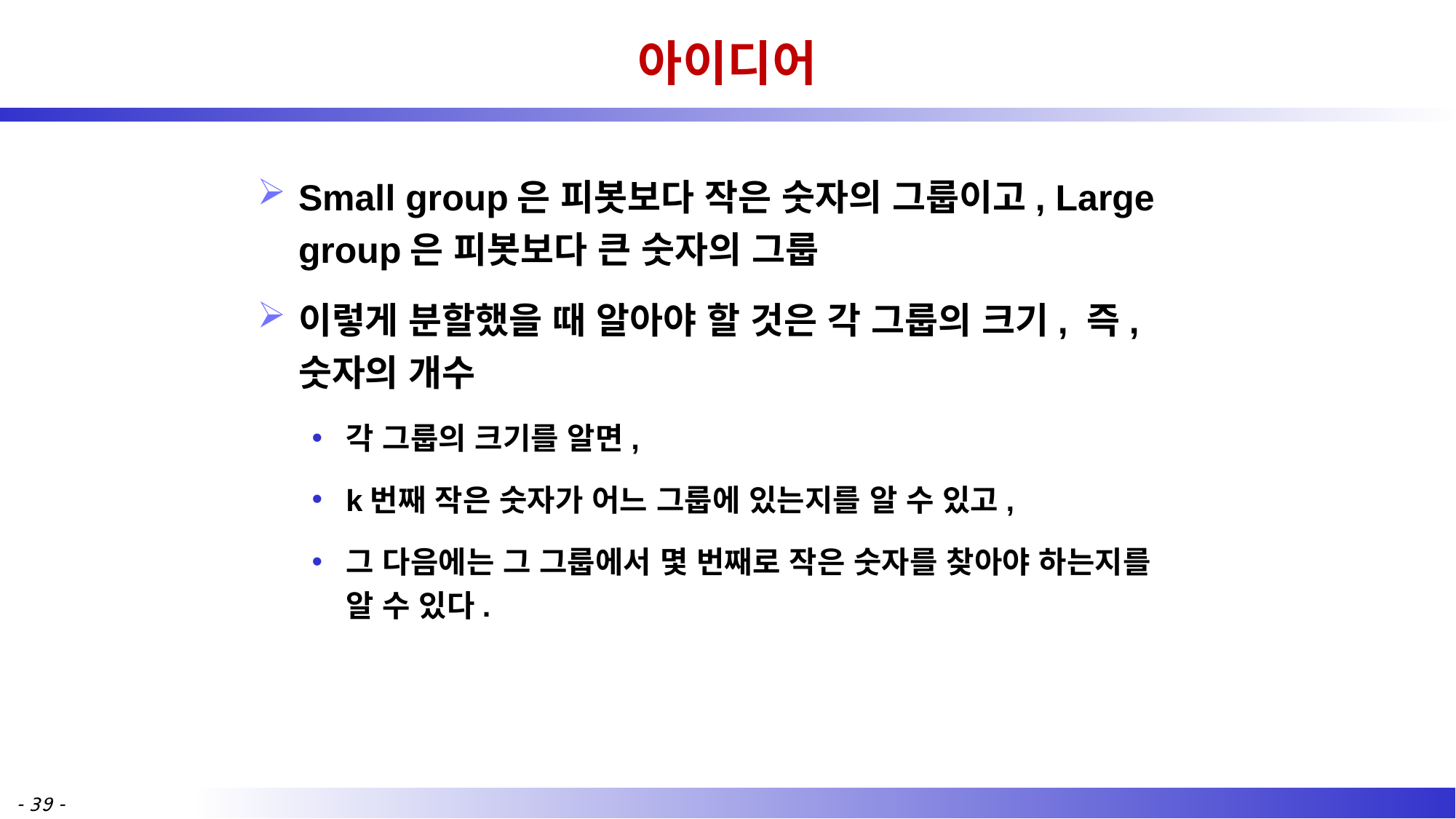

# 아이디어
Small group은 피봇보다 작은 숫자의 그룹이고, Large group은 피봇보다 큰 숫자의 그룹
이렇게 분할했을 때 알아야 할 것은 각 그룹의 크기, 즉, 숫자의 개수
각 그룹의 크기를 알면,
k번째 작은 숫자가 어느 그룹에 있는지를 알 수 있고,
그 다음에는 그 그룹에서 몇 번째로 작은 숫자를 찾아야 하는지를 알 수 있다.

- 39 -